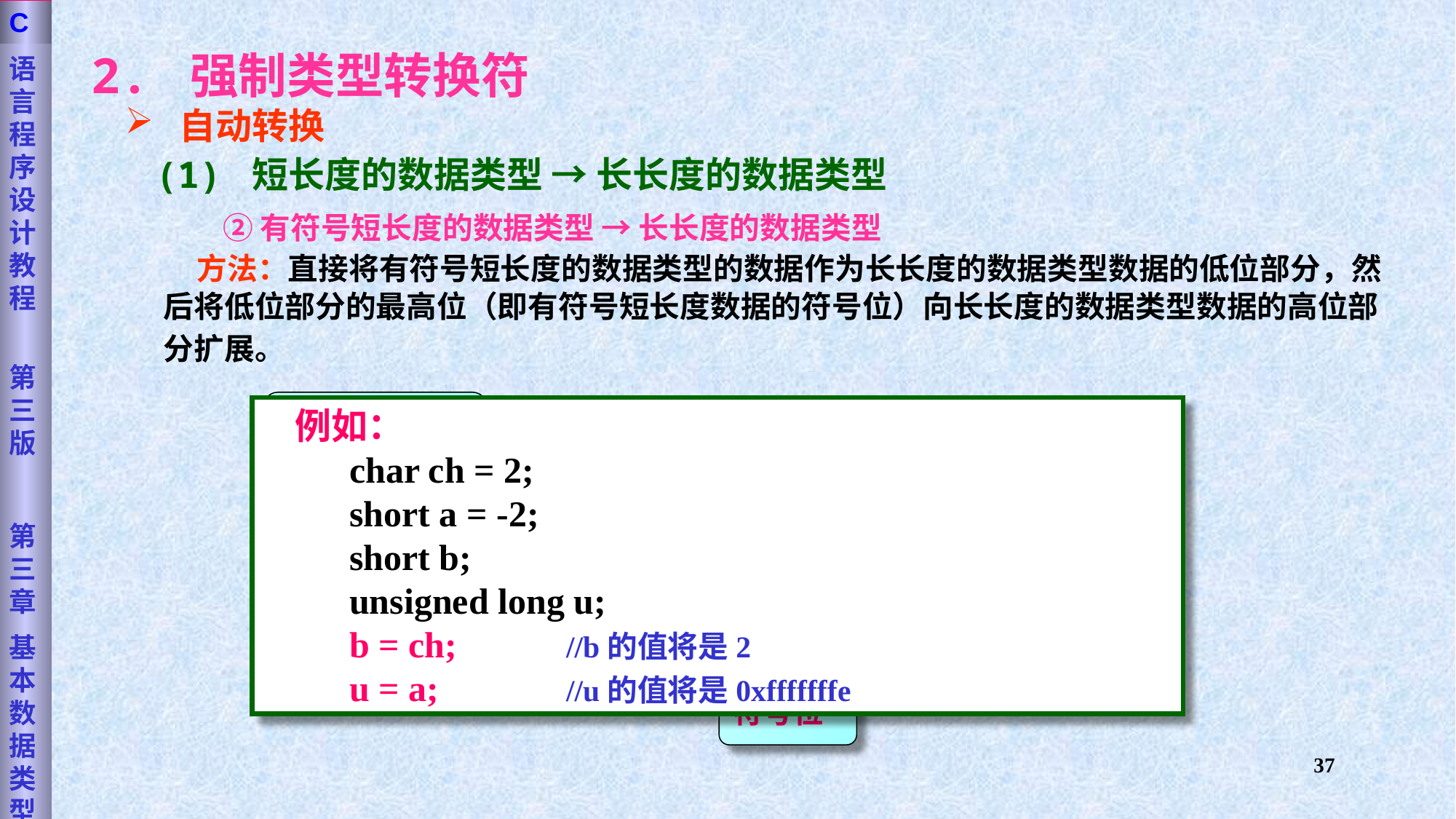

语言程序设计教程
第三版

第三章
基本数据类型
C
2. 强制类型转换符
自动转换
(1) 短长度的数据类型 → 长长度的数据类型
②有符号短长度的数据类型 → 长长度的数据类型
   方法：直接将有符号短长度的数据类型的数据作为长长度的数据类型数据的低位部分，然后将低位部分的最高位（即有符号短长度数据的符号位）向长长度的数据类型数据的高位部分扩展。
符号位向高位部分扩展
例如：
      char ch = 2;
      short a = -2;
      short b;
      unsigned long u;
      b = ch;            //b的值将是2
      u = a;              //u的值将是0xfffffffe
zx………x
有符号短长度的数据类型

………
z
z

zx………x
长长度的数据类型
z

符号位
37